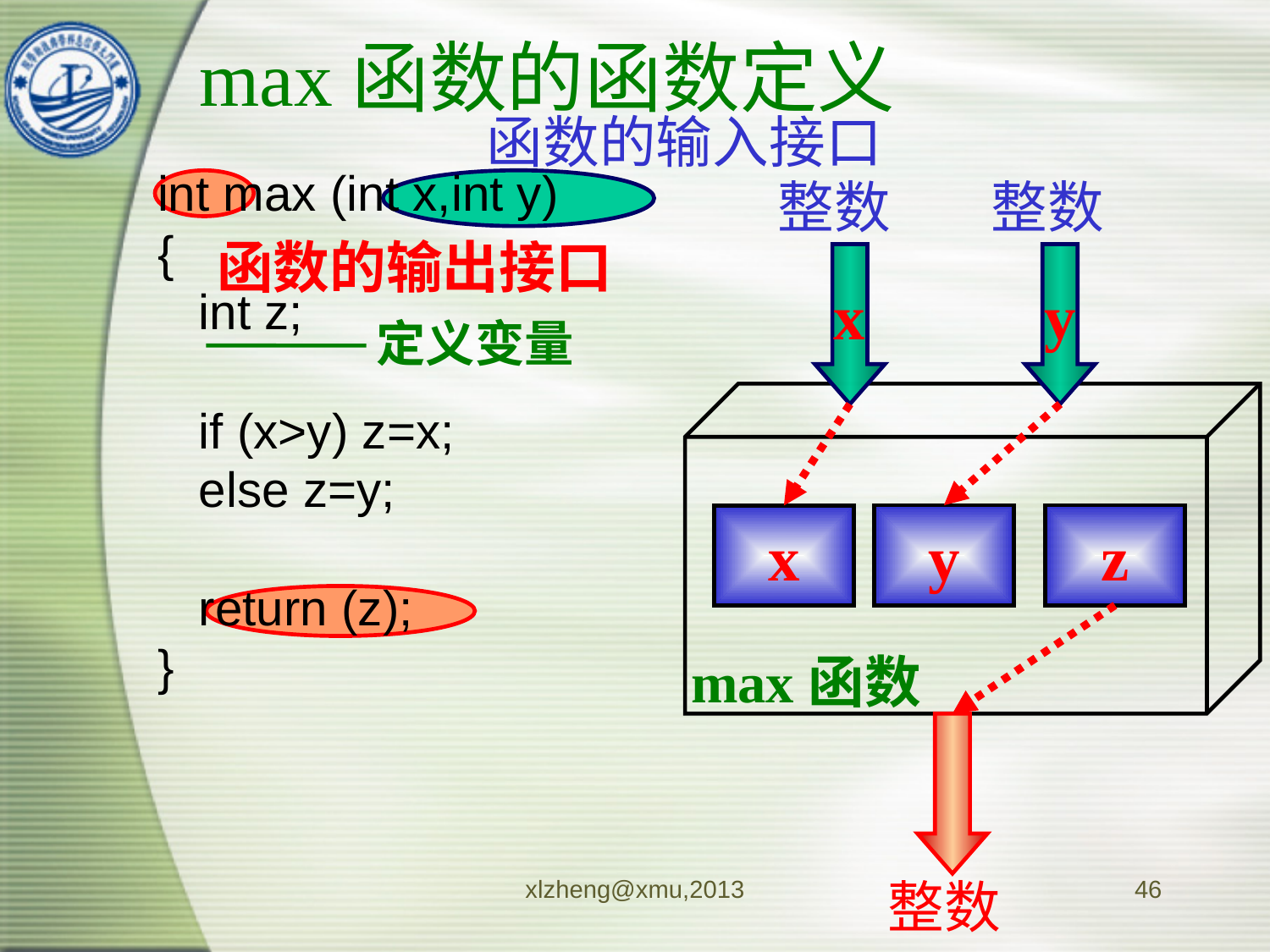

# max函数的函数定义
函数的输入接口

int max (int x,int y)
{
   int z;

   if (x>y) z=x;
   else z=y;

   return (z);
}

整数
整数
x
y

函数的输出接口
定义变量

z

y
x

max函数

整数
xlzheng@xmu,2013
46